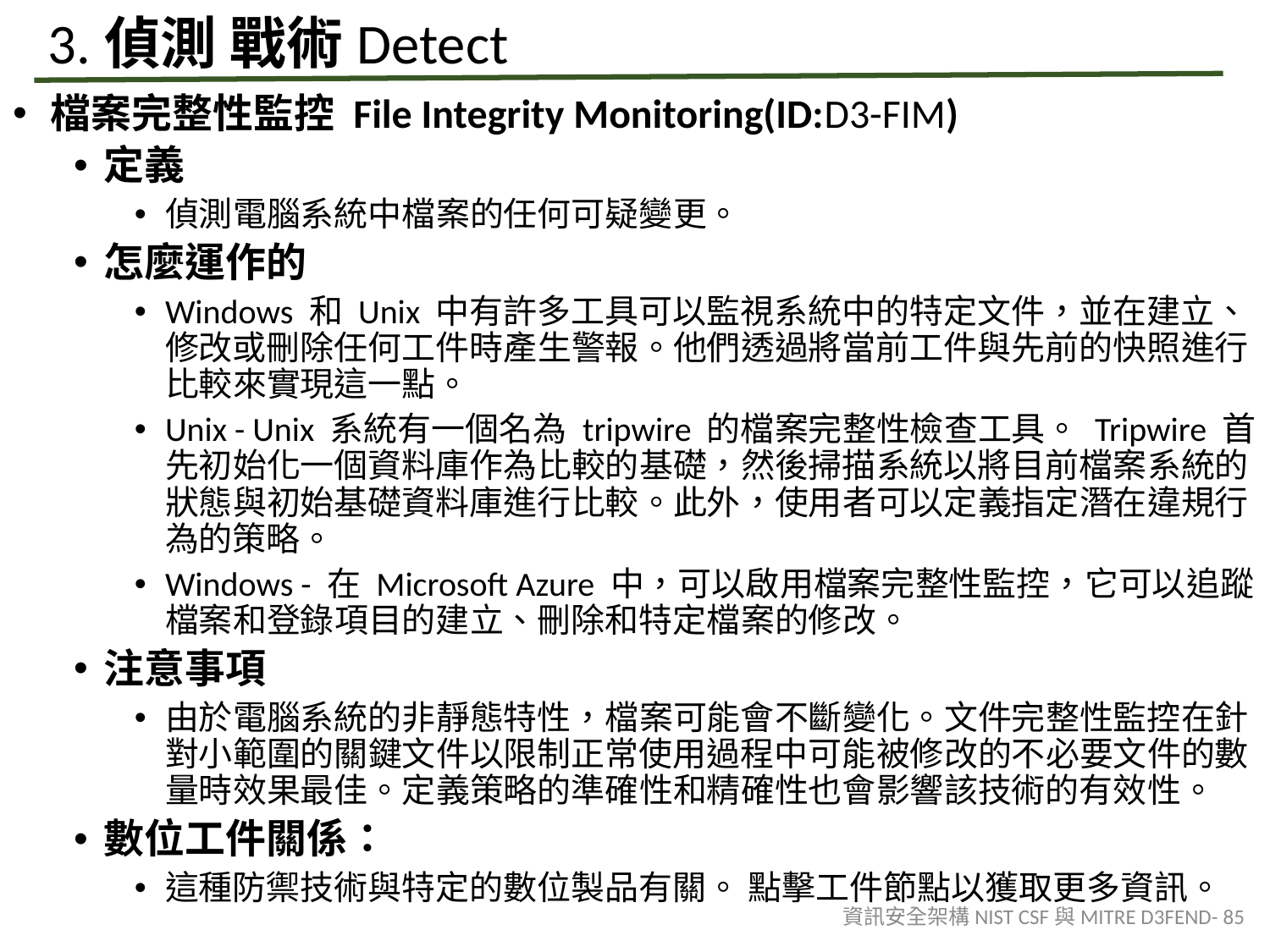

# 3.偵測 戰術Detect
檔案完整性監控 File Integrity Monitoring(ID:D3-FIM)
定義
偵測電腦系統中檔案的任何可疑變更。
怎麼運作的
Windows 和 Unix 中有許多工具可以監視系統中的特定文件，並在建立、修改或刪除任何工件時產生警報。他們透過將當前工件與先前的快照進行比較來實現這一點。
Unix - Unix 系統有一個名為 tripwire 的檔案完整性檢查工具。 Tripwire 首先初始化一個資料庫作為比較的基礎，然後掃描系統以將目前檔案系統的狀態與初始基礎資料庫進行比較。此外，使用者可以定義指定潛在違規行為的策略。
Windows - 在 Microsoft Azure 中，可以啟用檔案完整性監控，它可以追蹤檔案和登錄項目的建立、刪除和特定檔案的修改。
注意事項
由於電腦系統的非靜態特性，檔案可能會不斷變化。文件完整性監控在針對小範圍的關鍵文件以限制正常使用過程中可能被修改的不必要文件的數量時效果最佳。定義策略的準確性和精確性也會影響該技術的有效性。
數位工件關係：
這種防禦技術與特定的數位製品有關。 點擊工件節點以獲取更多資訊。
資訊安全架構NIST CSF與MITRE D3FEND- 85